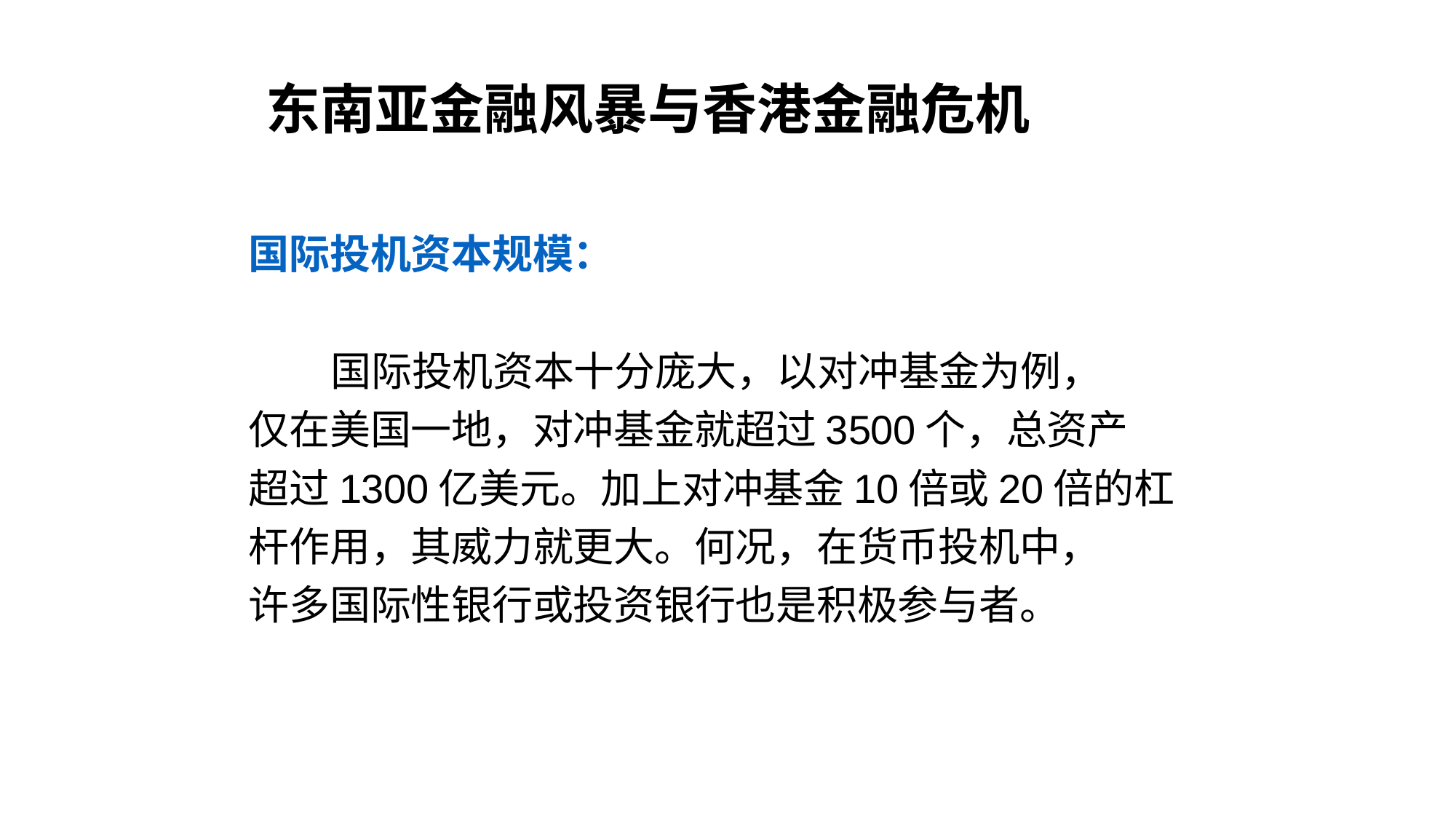

东南亚金融风暴与香港金融危机
国际投机资本规模：

        国际投机资本十分庞大，以对冲基金为例，
仅在美国一地，对冲基金就超过3500个，总资产
超过1300亿美元。加上对冲基金10倍或20倍的杠
杆作用，其威力就更大。何况，在货币投机中，
许多国际性银行或投资银行也是积极参与者。